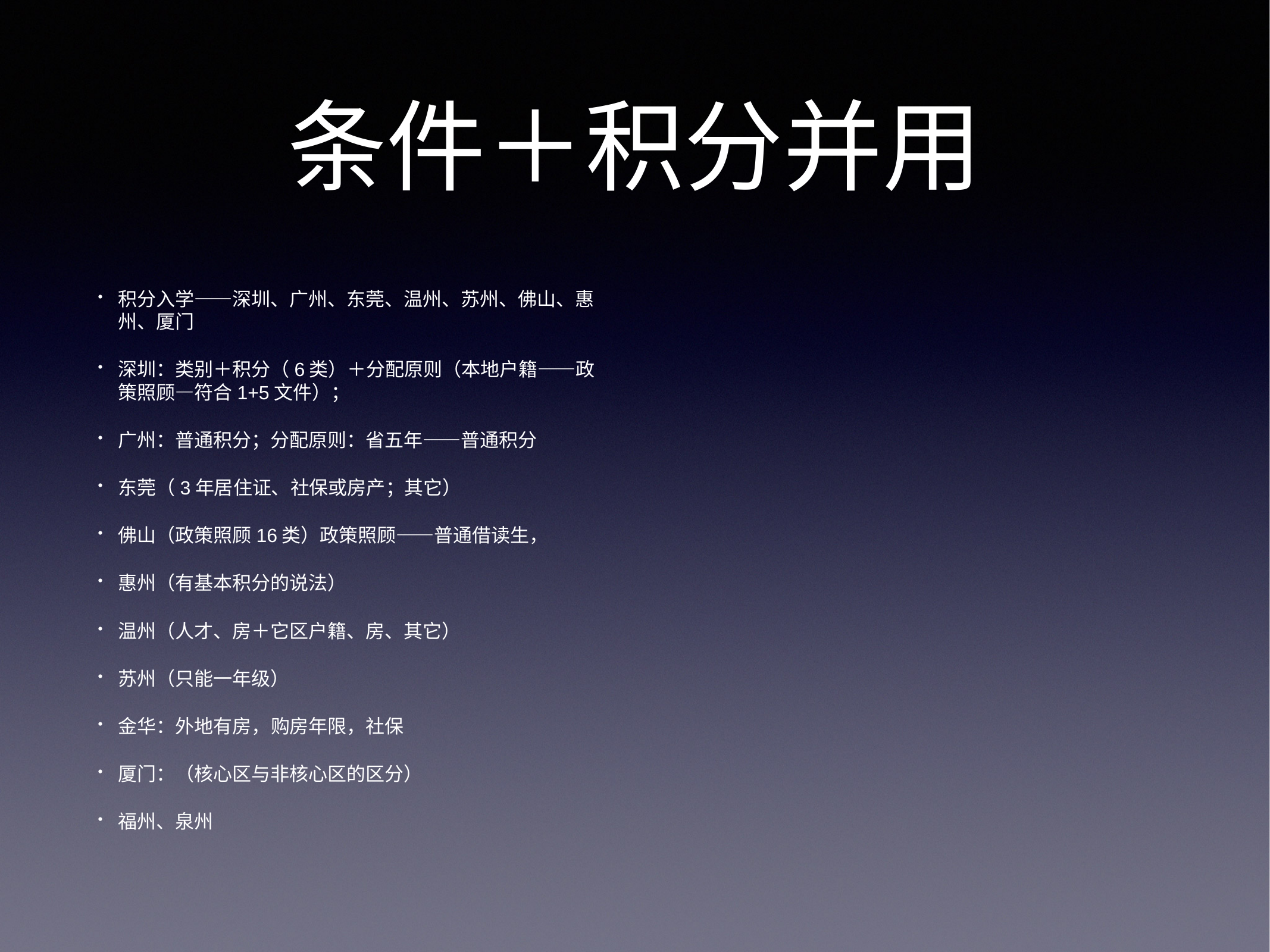

# 条件＋积分并用
积分入学——深圳、广州、东莞、温州、苏州、佛山、惠州、厦门
深圳：类别＋积分（6类）＋分配原则（本地户籍——政策照顾—符合1+5文件）；
广州：普通积分；分配原则：省五年——普通积分
东莞（3年居住证、社保或房产；其它）
佛山（政策照顾16类）政策照顾——普通借读生，
惠州（有基本积分的说法）
温州（人才、房＋它区户籍、房、其它）
苏州（只能一年级）
金华：外地有房，购房年限，社保
厦门：（核心区与非核心区的区分）
福州、泉州